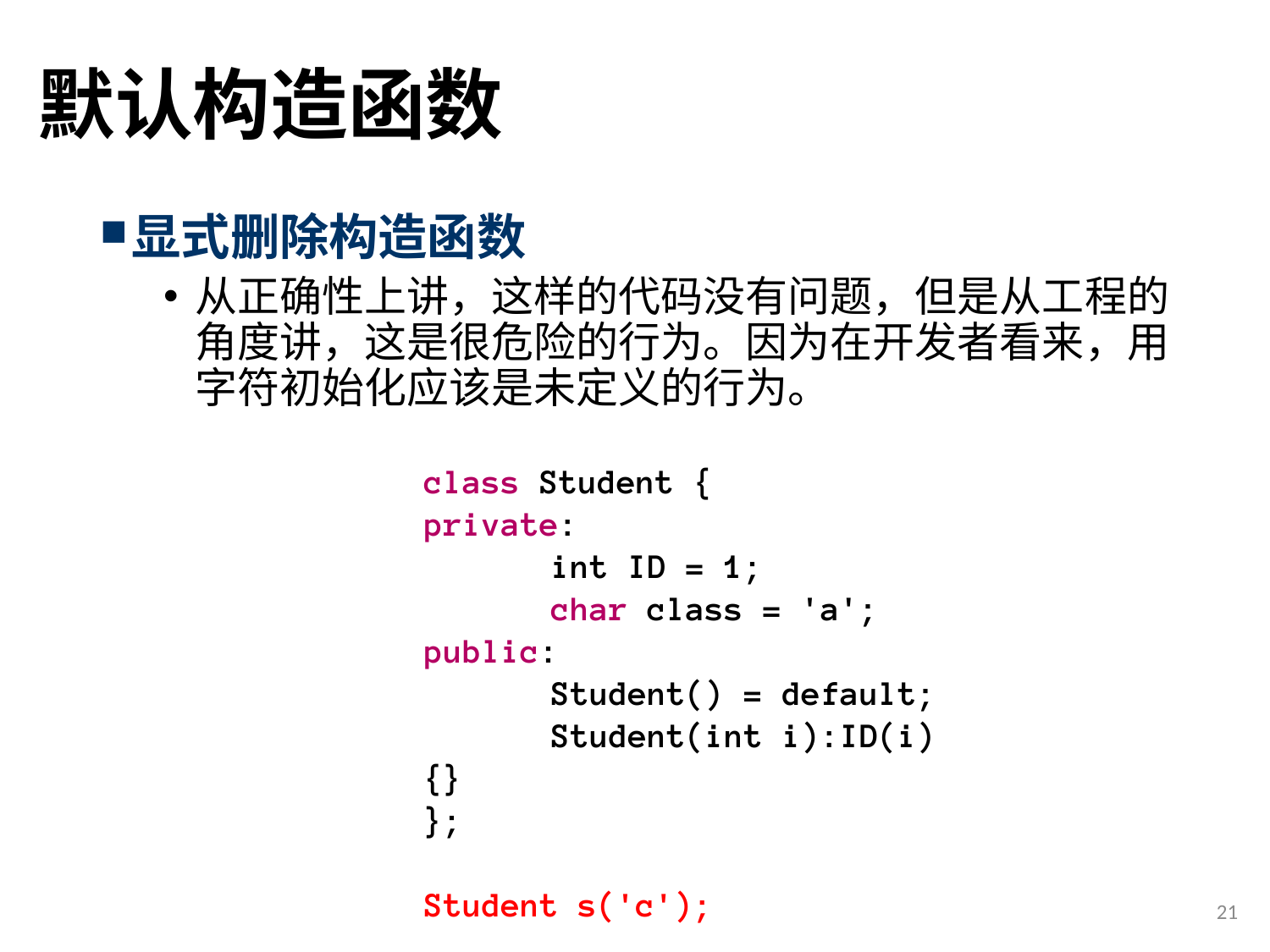

# 默认构造函数
显式删除构造函数
从正确性上讲，这样的代码没有问题，但是从工程的角度讲，这是很危险的行为。因为在开发者看来，用字符初始化应该是未定义的行为。
class Student {
private:
	int ID = 1;
	char class = 'a';
public:
	Student() = default;
	Student(int i):ID(i) {}
};

Student s('c');
21